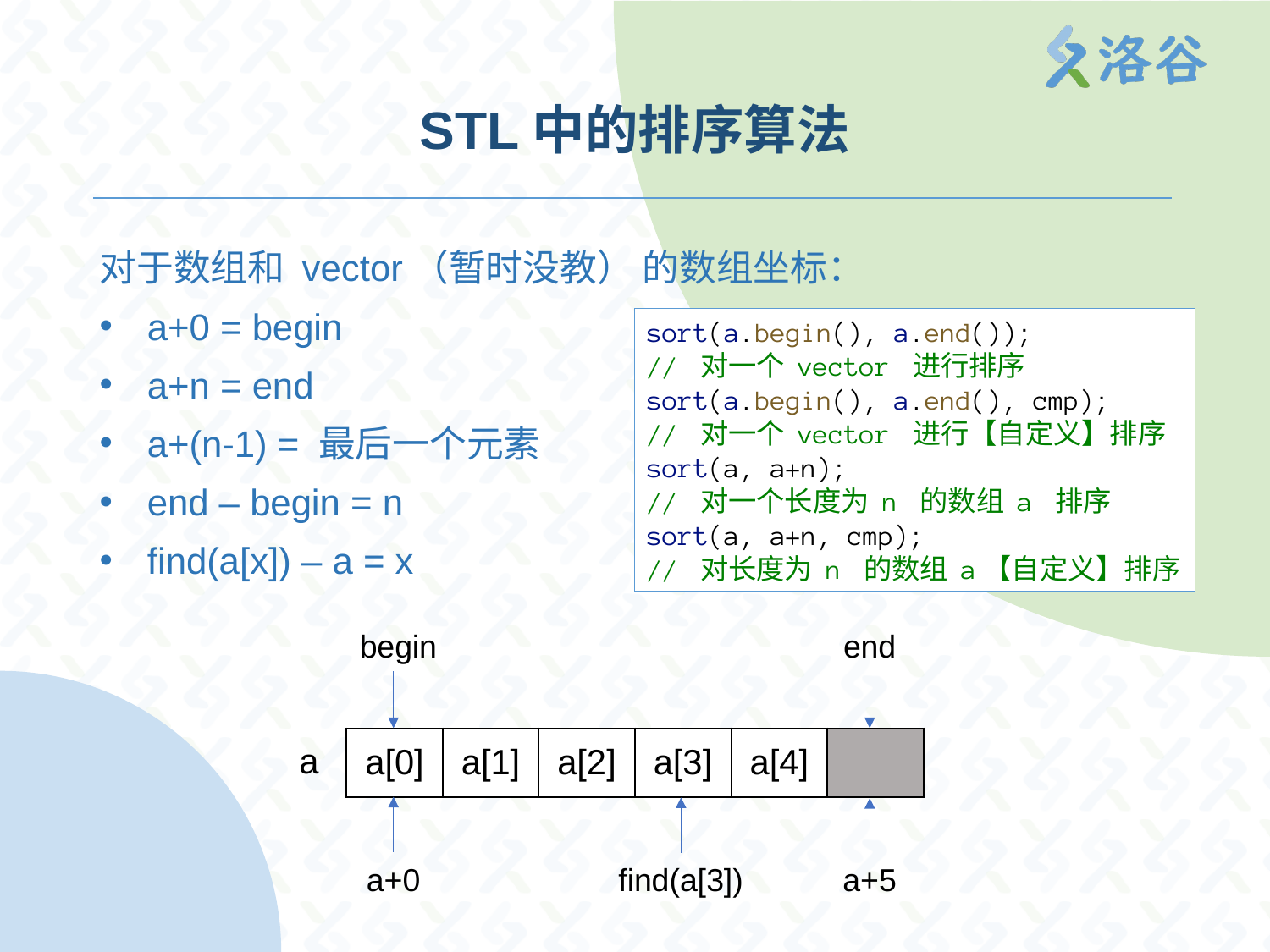

# STL中的排序算法
对于数组和 vector（暂时没教） 的数组坐标：
a+0 = begin
a+n = end
a+(n-1) = 最后一个元素
end – begin = n
find(a[x]) – a = x

sort(a.begin(), a.end());
// 对一个 vector 进行排序
sort(a.begin(), a.end(), cmp);
// 对一个 vector 进行【自定义】排序
sort(a, a+n);
// 对一个长度为 n 的数组 a 排序
sort(a, a+n, cmp);
// 对长度为 n 的数组 a【自定义】排序
begin
end
| a[0] | a[1] | a[2] | a[3] | a[4] |  |
| --- | --- | --- | --- | --- | --- |
a
find(a[3])
a+5
a+0